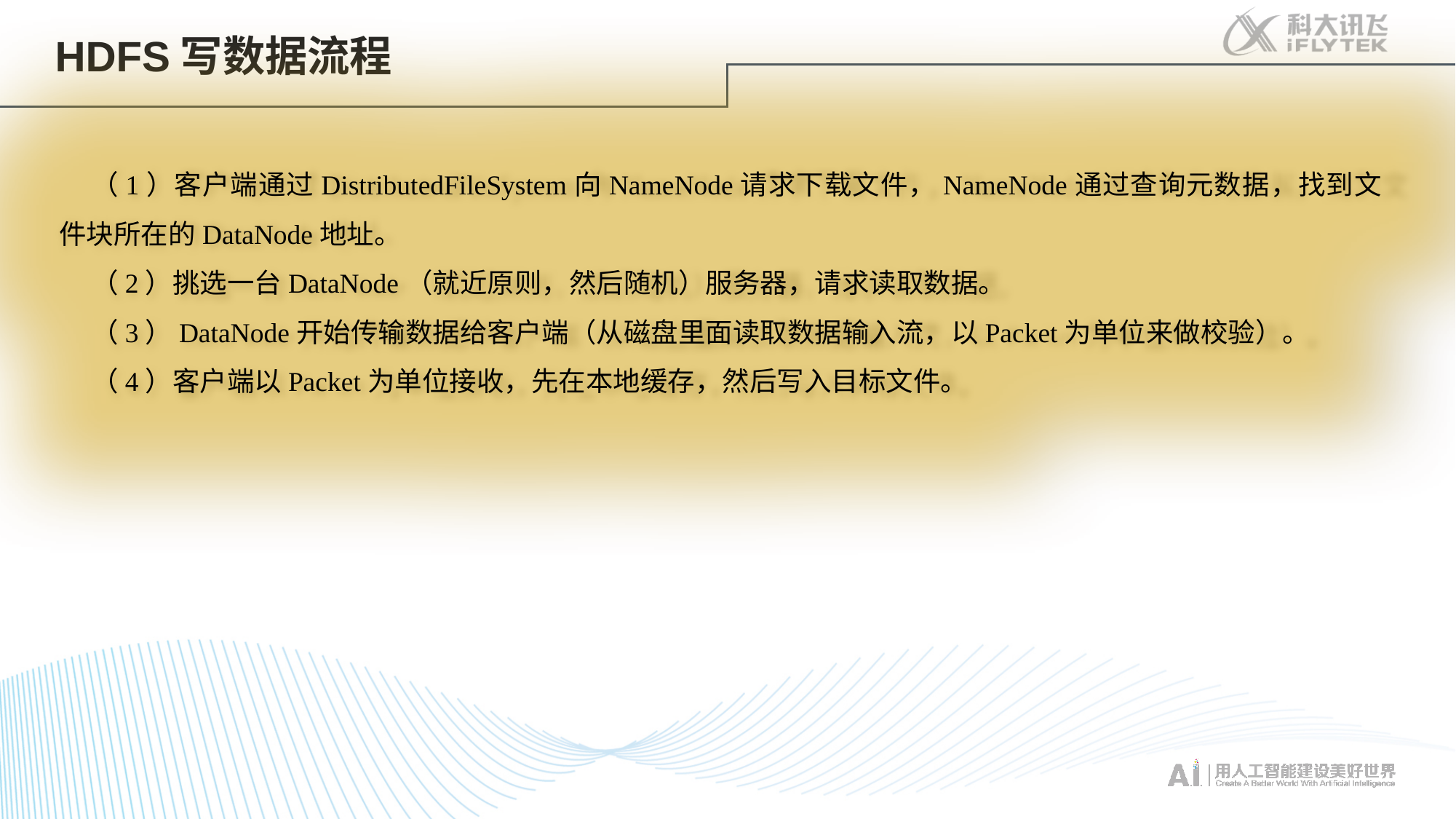

# HDFS写数据流程
（1）客户端通过DistributedFileSystem向NameNode请求下载文件，NameNode通过查询元数据，找到文件块所在的DataNode地址。
（2）挑选一台DataNode（就近原则，然后随机）服务器，请求读取数据。
（3）DataNode开始传输数据给客户端（从磁盘里面读取数据输入流，以Packet为单位来做校验）。
（4）客户端以Packet为单位接收，先在本地缓存，然后写入目标文件。